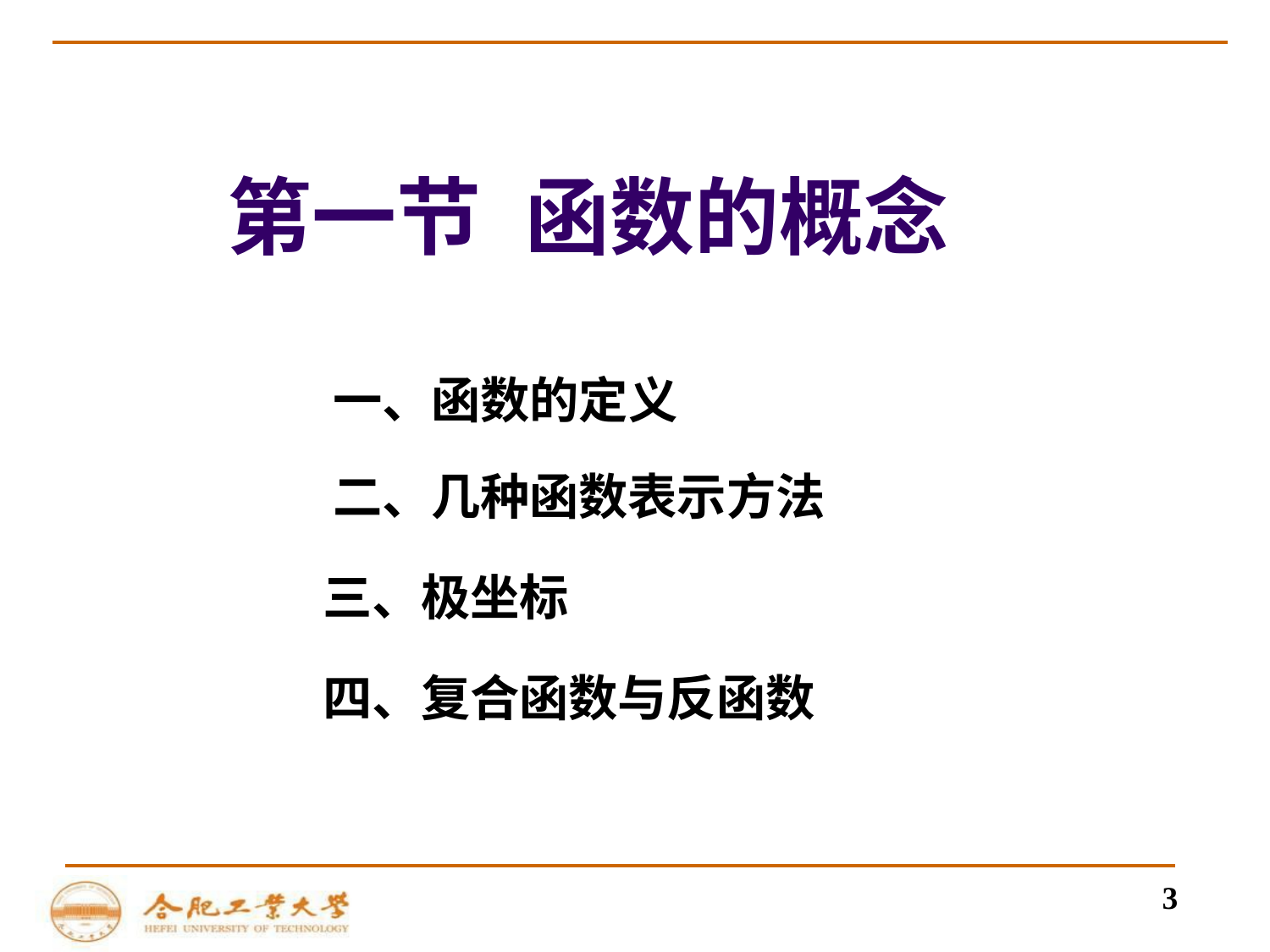

# 第一节	函数的概念
一、函数的定义
二、几种函数表示方法
三、极坐标
四、复合函数与反函数
3